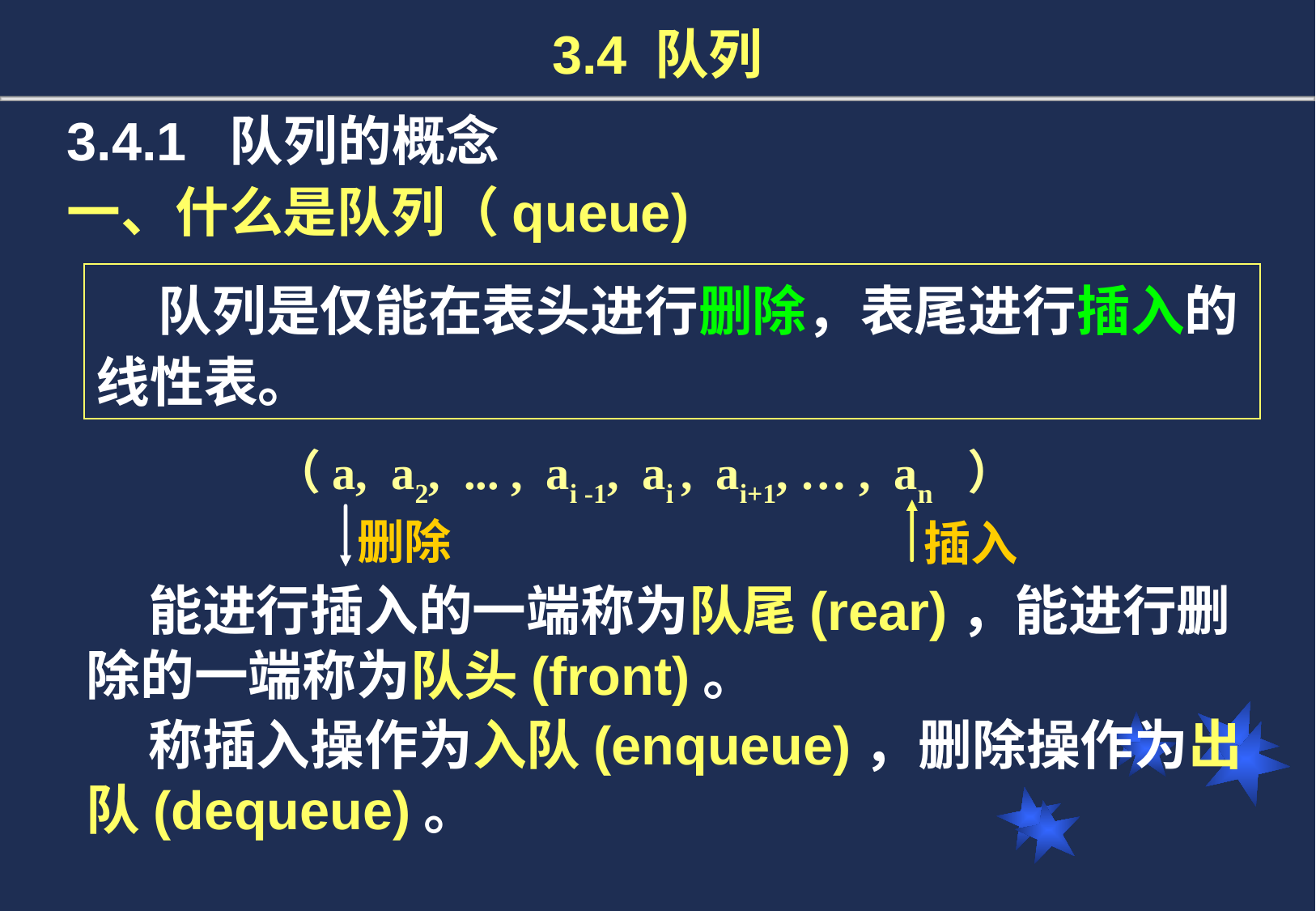

# 3.4 队列
3.4.1  队列的概念
一、什么是队列（queue)
    队列是仅能在表头进行删除，表尾进行插入的线性表。
（a,  a2,  ... ,  ai -1,  ai ,  ai+1, … ,  an  ）

删除
插入
    能进行插入的一端称为队尾(rear)，能进行删除的一端称为队头(front)。
    称插入操作为入队(enqueue)，删除操作为出队(dequeue)。